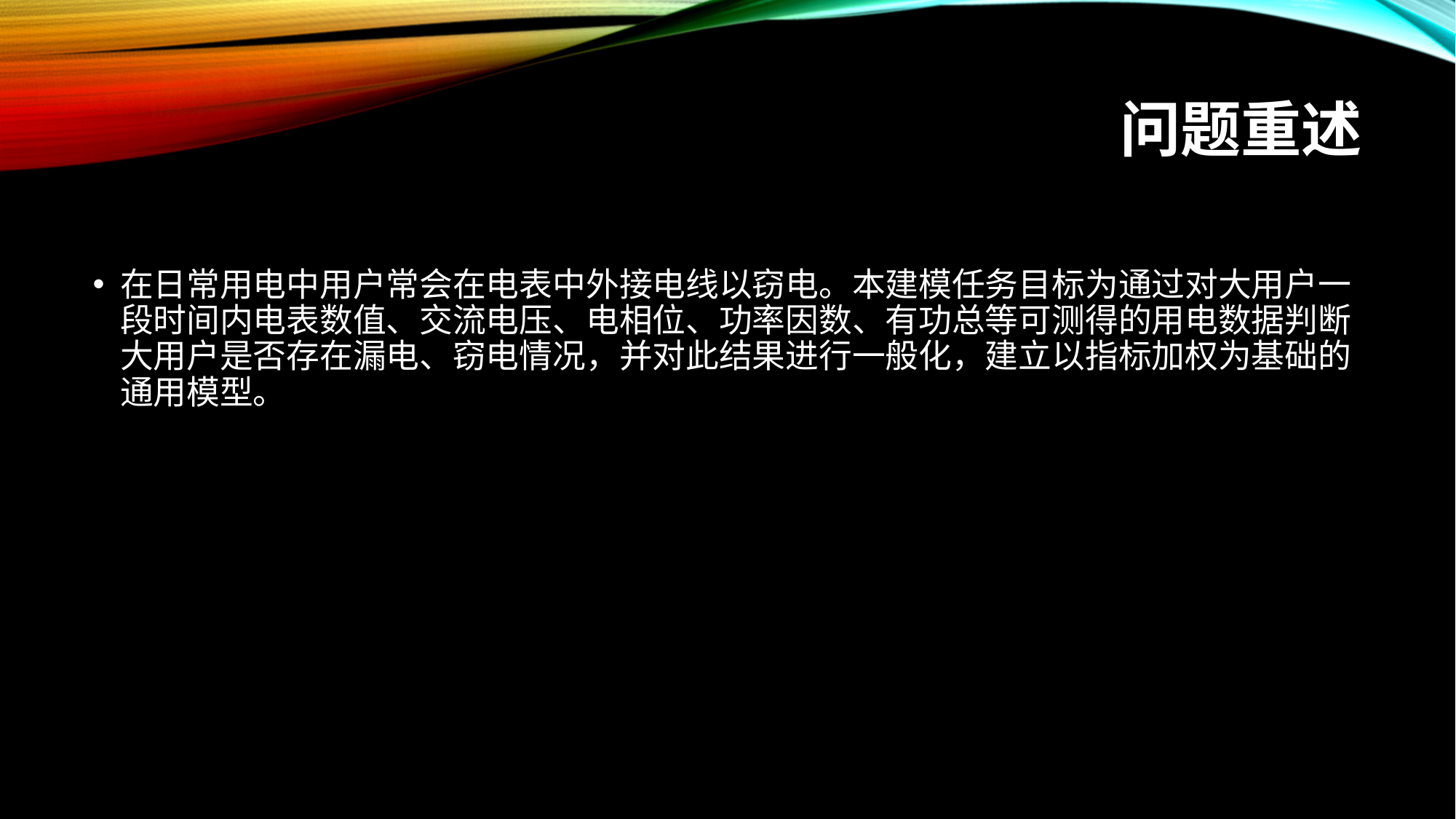

# 问题重述
在日常用电中用户常会在电表中外接电线以窃电。本建模任务目标为通过对大用户一段时间内电表数值、交流电压、电相位、功率因数、有功总等可测得的用电数据判断大用户是否存在漏电、窃电情况，并对此结果进行一般化，建立以指标加权为基础的通用模型。